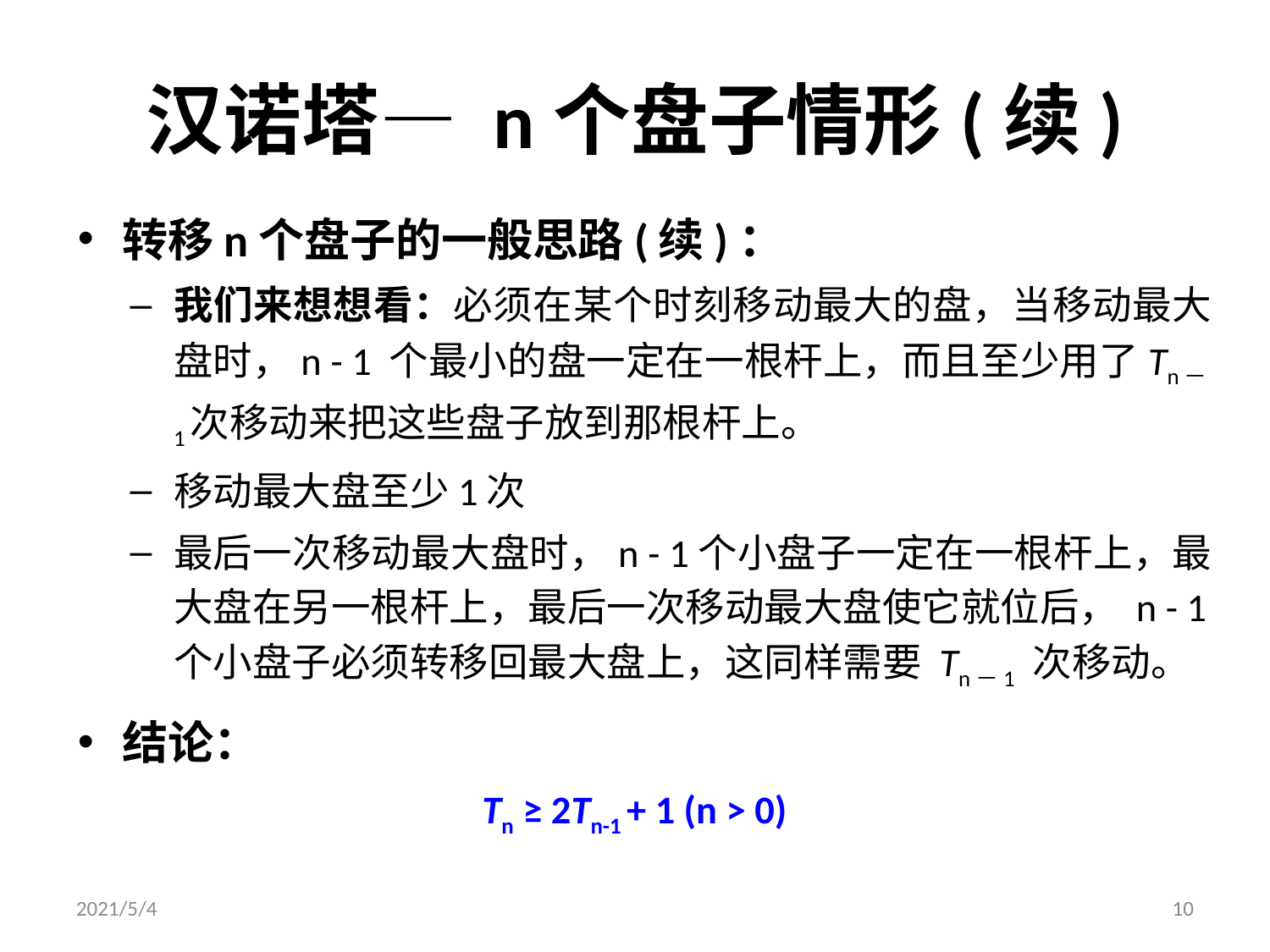

# 汉诺塔— n个盘子情形(续)
转移n个盘子的一般思路(续)：
我们来想想看：必须在某个时刻移动最大的盘，当移动最大盘时，n - 1 个最小的盘一定在一根杆上，而且至少用了Tn－1次移动来把这些盘子放到那根杆上。
移动最大盘至少1次
最后一次移动最大盘时，n - 1个小盘子一定在一根杆上，最大盘在另一根杆上，最后一次移动最大盘使它就位后， n - 1个小盘子必须转移回最大盘上，这同样需要 Tn－1 次移动。
结论：
 Tn ≥ 2Tn-1 + 1 (n > 0)
2021/5/4
10